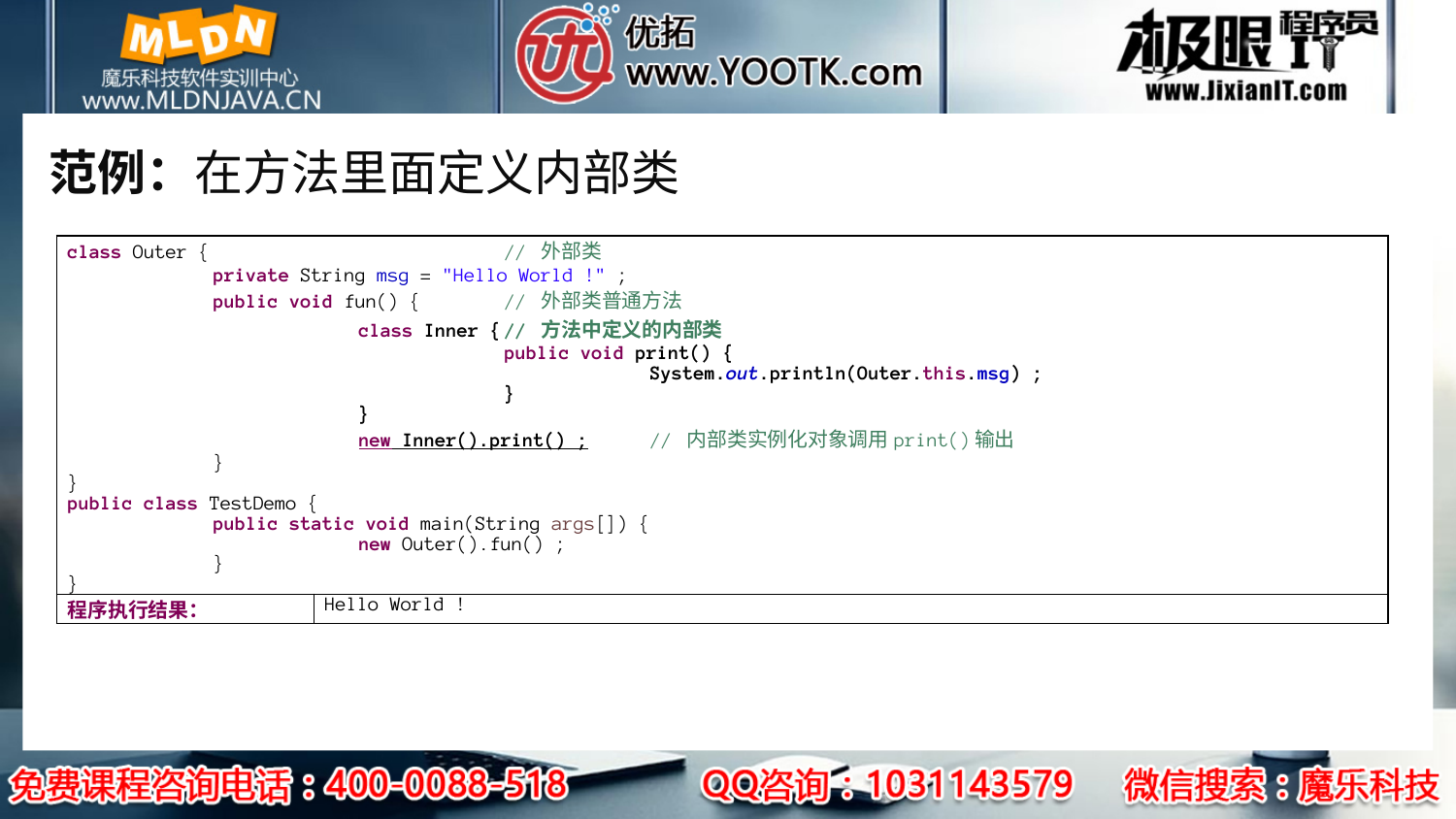

# 范例：在方法里面定义内部类
| class Outer { // 外部类 private String msg = "Hello World !" ; public void fun() { // 外部类普通方法 class Inner { // 方法中定义的内部类 public void print() { System.out.println(Outer.this.msg) ; } } new Inner().print() ; // 内部类实例化对象调用print()输出 } } public class TestDemo { public static void main(String args[]) { new Outer().fun() ; } } |  |
| --- | --- |
| 程序执行结果： | Hello World ! |